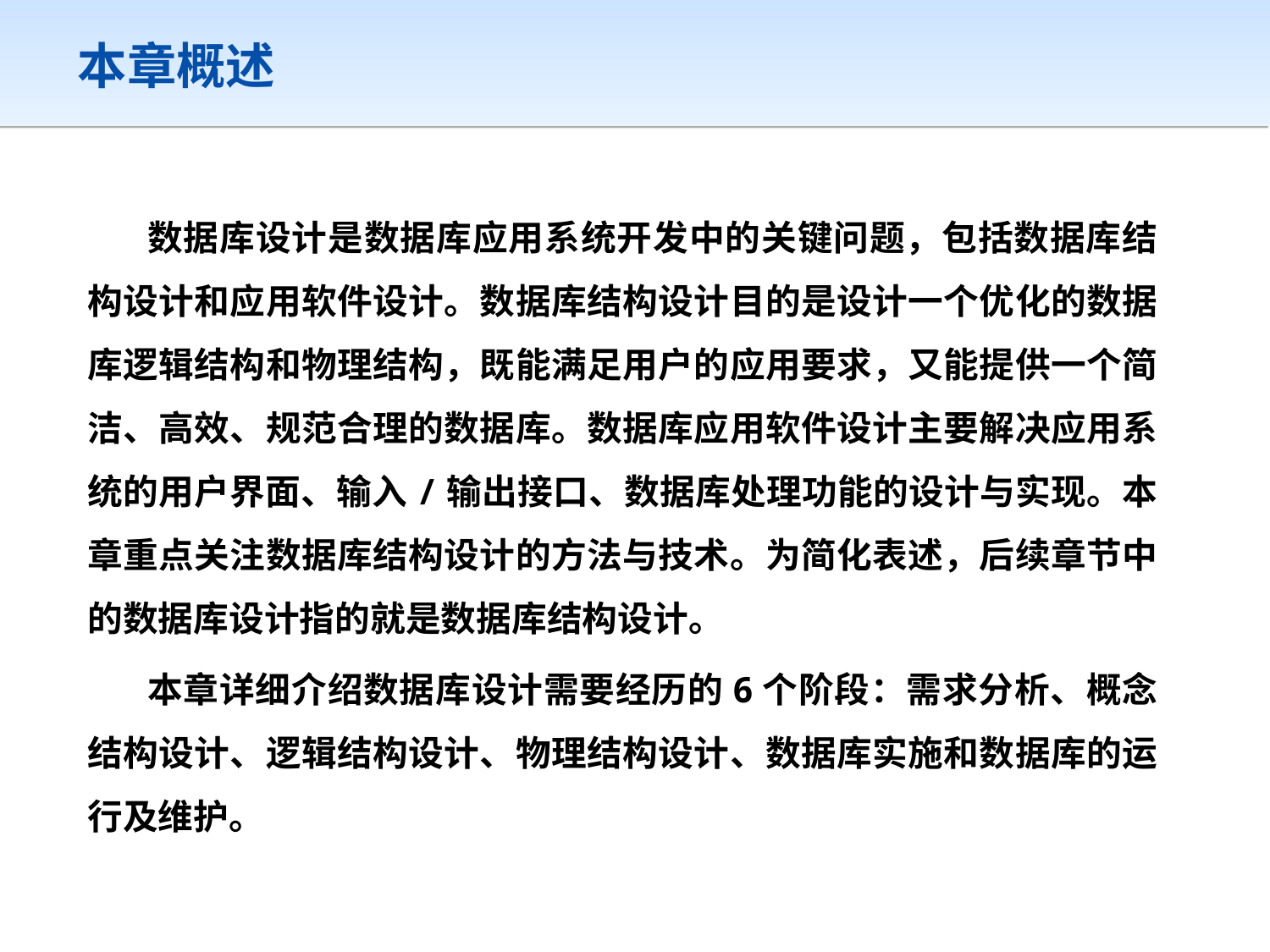

# 本章概述
数据库设计是数据库应用系统开发中的关键问题，包括数据库结构设计和应用软件设计。数据库结构设计目的是设计一个优化的数据库逻辑结构和物理结构，既能满足用户的应用要求，又能提供一个简洁、高效、规范合理的数据库。数据库应用软件设计主要解决应用系统的用户界面、输入/输出接口、数据库处理功能的设计与实现。本章重点关注数据库结构设计的方法与技术。为简化表述，后续章节中的数据库设计指的就是数据库结构设计。
本章详细介绍数据库设计需要经历的6个阶段：需求分析、概念结构设计、逻辑结构设计、物理结构设计、数据库实施和数据库的运行及维护。